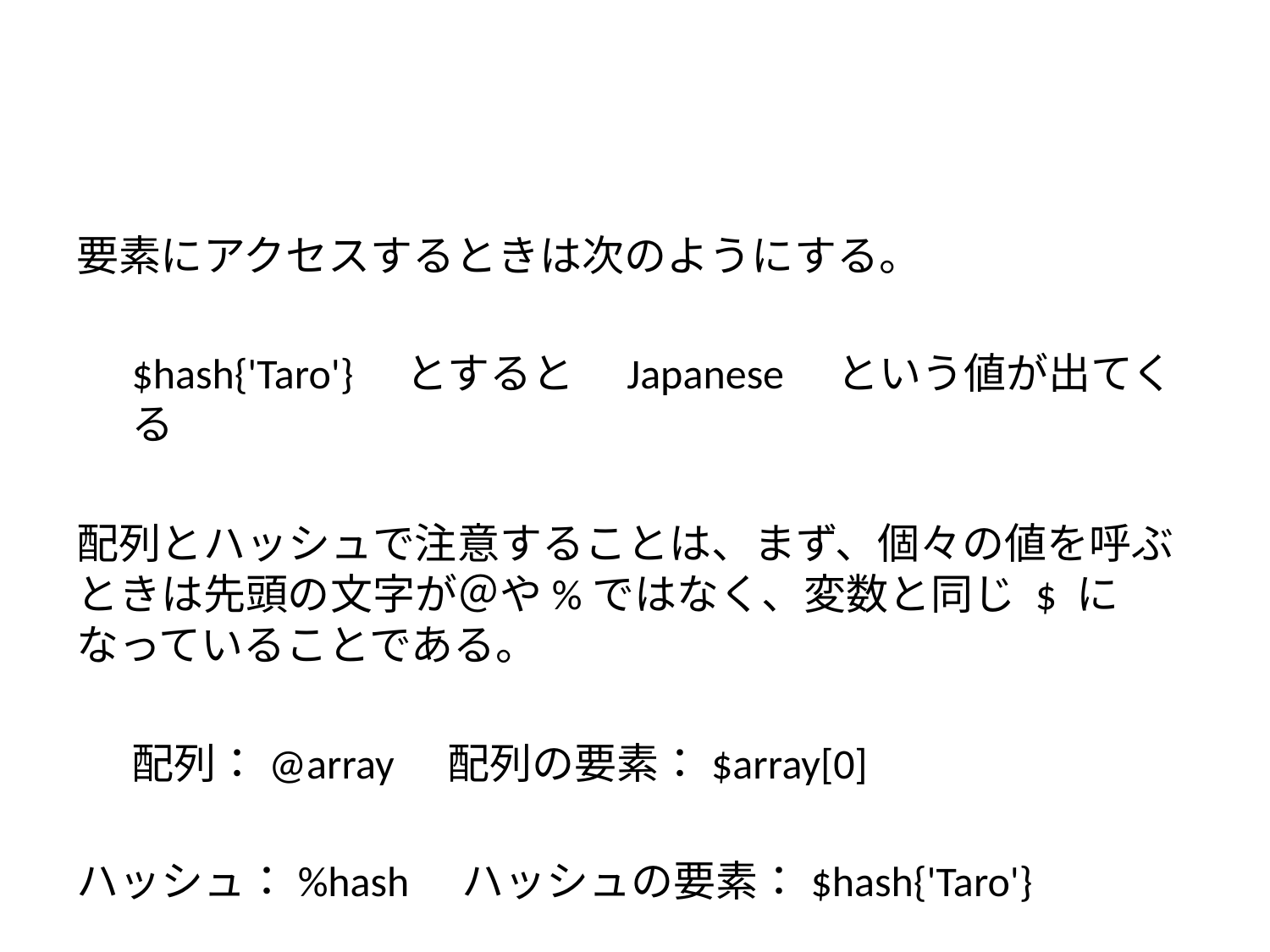

#
要素にアクセスするときは次のようにする。

$hash{'Taro'}　とすると　Japanese　という値が出てくる

配列とハッシュで注意することは、まず、個々の値を呼ぶときは先頭の文字が＠や%ではなく、変数と同じ $ になっていることである。

配列：@array　配列の要素：$array[0]

ハッシュ：%hash　ハッシュの要素：$hash{'Taro'}